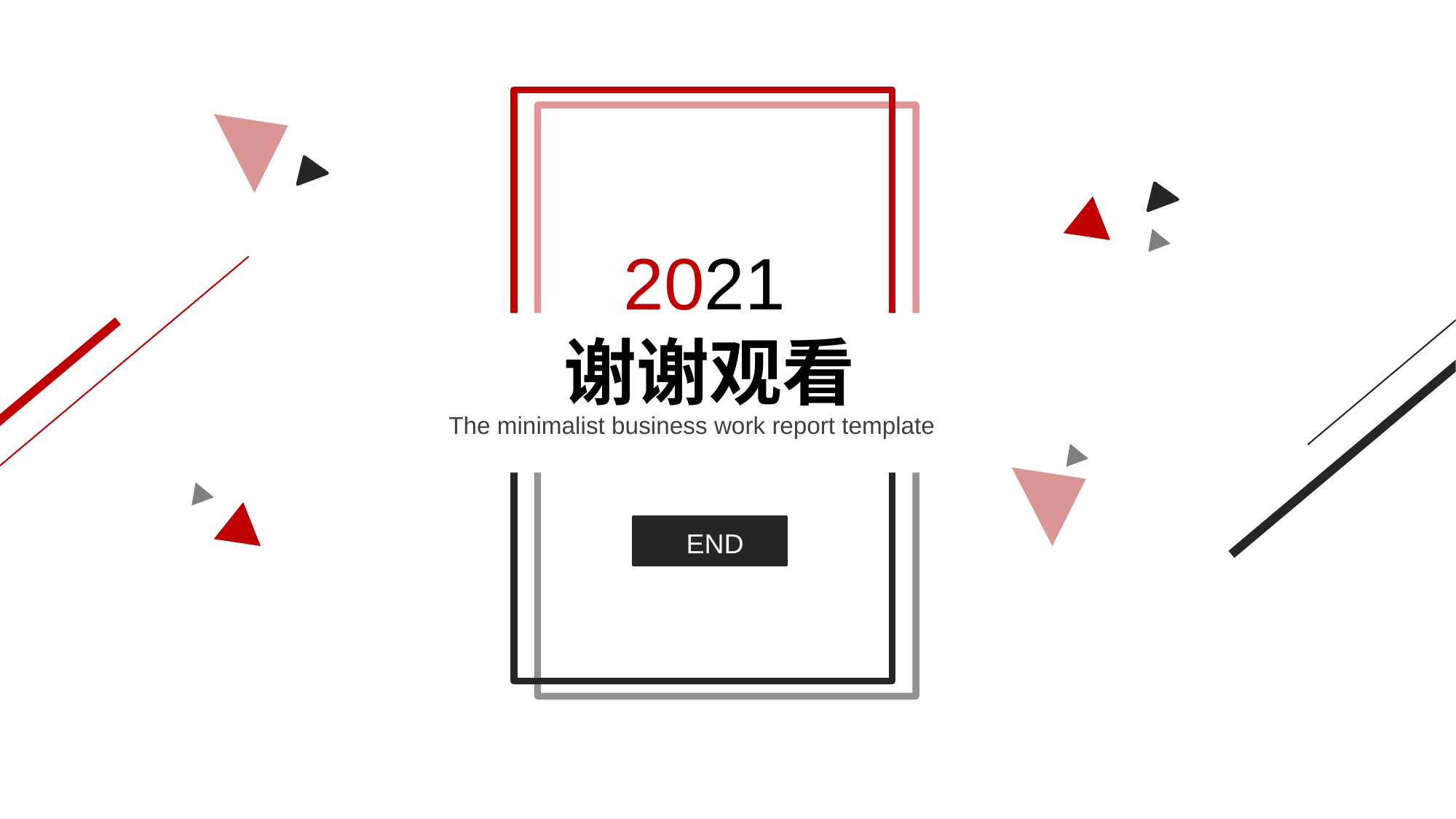

2021

谢谢观看
The minimalist business work report template

END